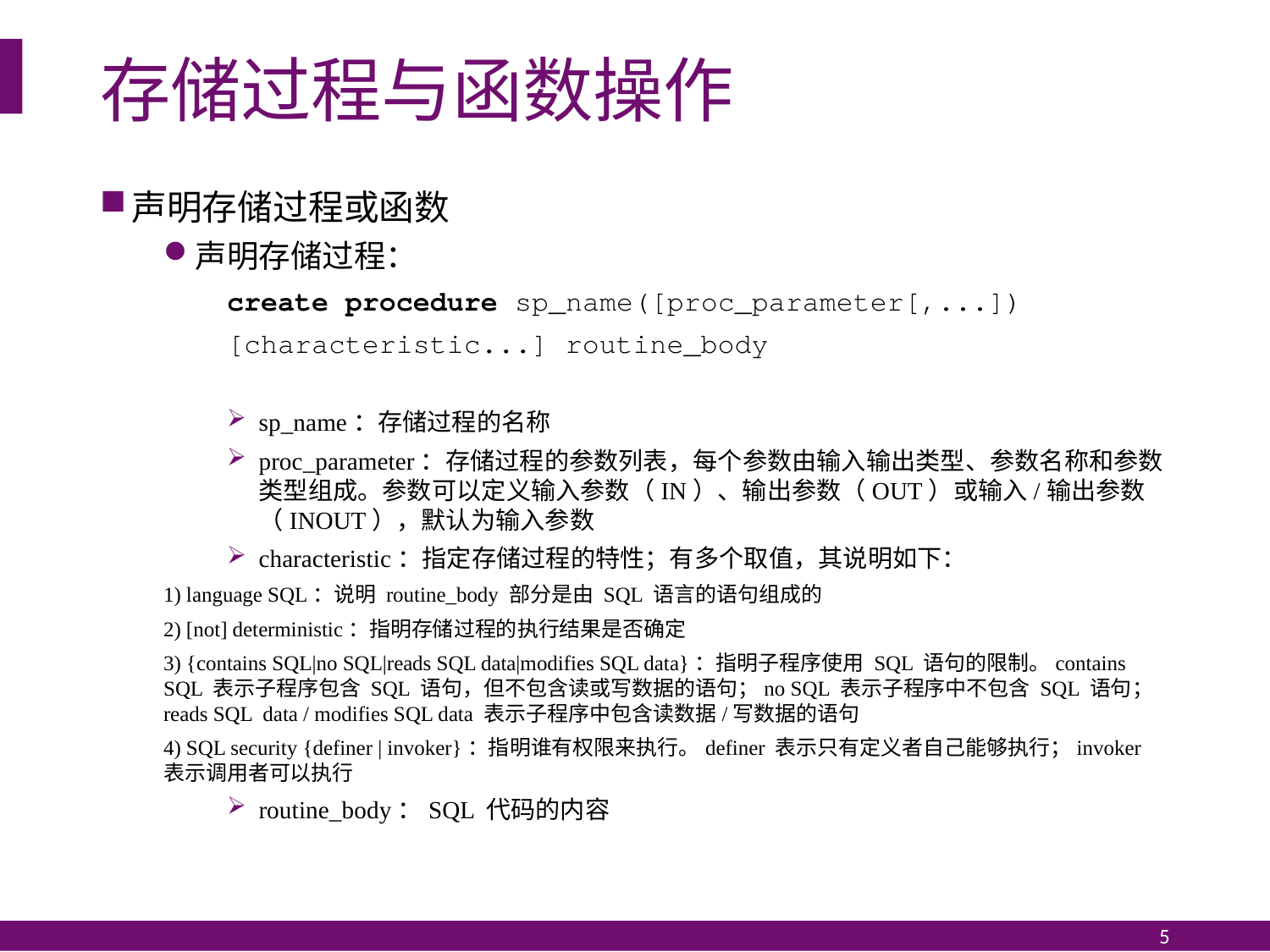

# 存储过程与函数操作
声明存储过程或函数
声明存储过程：
create procedure sp_name([proc_parameter[,...])
[characteristic...] routine_body

sp_name：存储过程的名称
proc_parameter：存储过程的参数列表，每个参数由输入输出类型、参数名称和参数类型组成。参数可以定义输入参数（IN）、输出参数（OUT）或输入/输出参数（INOUT），默认为输入参数
characteristic：指定存储过程的特性；有多个取值，其说明如下：
1) language SQL：说明 routine_body 部分是由 SQL 语言的语句组成的
2) [not] deterministic：指明存储过程的执行结果是否确定
3) {contains SQL|no SQL|reads SQL data|modifies SQL data}：指明子程序使用 SQL 语句的限制。contains SQL 表示子程序包含 SQL 语句，但不包含读或写数据的语句；no SQL 表示子程序中不包含 SQL 语句；reads SQL  data / modifies SQL data 表示子程序中包含读数据/写数据的语句
4) SQL security {definer | invoker}：指明谁有权限来执行。definer 表示只有定义者自己能够执行；invoker 表示调用者可以执行
routine_body：SQL 代码的内容

5